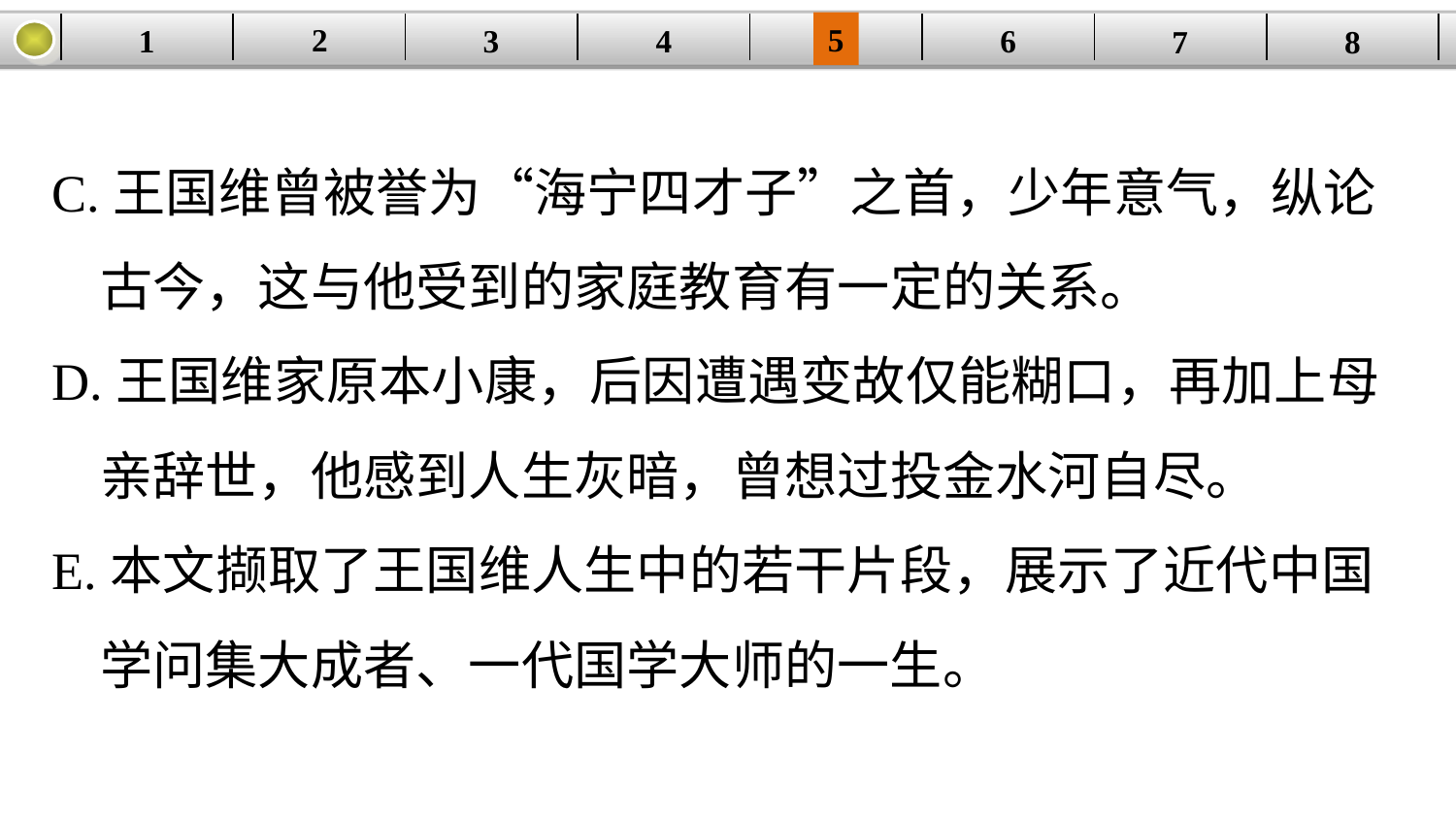

5
2
1
4
6
|  |  |  |  |  |  |  |  |
| --- | --- | --- | --- | --- | --- | --- | --- |
3
8
7

C.王国维曾被誉为“海宁四才子”之首，少年意气，纵论
   古今，这与他受到的家庭教育有一定的关系。
D.王国维家原本小康，后因遭遇变故仅能糊口，再加上母
   亲辞世，他感到人生灰暗，曾想过投金水河自尽。
E.本文撷取了王国维人生中的若干片段，展示了近代中国
   学问集大成者、一代国学大师的一生。